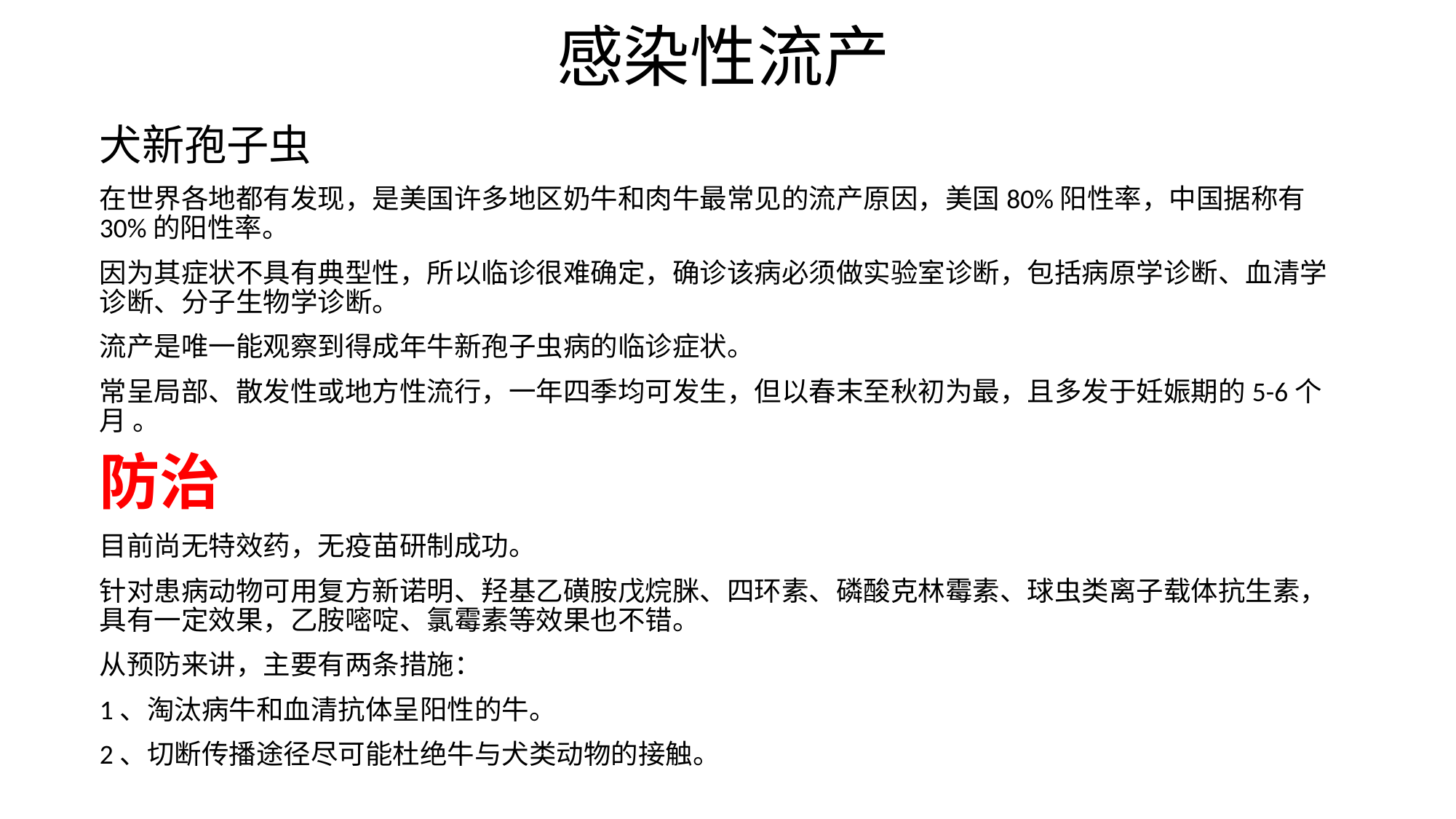

# 感染性流产
犬新孢子虫
在世界各地都有发现，是美国许多地区奶牛和肉牛最常见的流产原因，美国80%阳性率，中国据称有30%的阳性率。
因为其症状不具有典型性，所以临诊很难确定，确诊该病必须做实验室诊断，包括病原学诊断、血清学诊断、分子生物学诊断。
流产是唯一能观察到得成年牛新孢子虫病的临诊症状。
常呈局部、散发性或地方性流行，一年四季均可发生，但以春末至秋初为最，且多发于妊娠期的5-6个月 。
防治
目前尚无特效药，无疫苗研制成功。
针对患病动物可用复方新诺明、羟基乙磺胺戊烷脒、四环素、磷酸克林霉素、球虫类离子载体抗生素，具有一定效果，乙胺嘧啶、氯霉素等效果也不错。
从预防来讲，主要有两条措施：
1、淘汰病牛和血清抗体呈阳性的牛。
2、切断传播途径尽可能杜绝牛与犬类动物的接触。